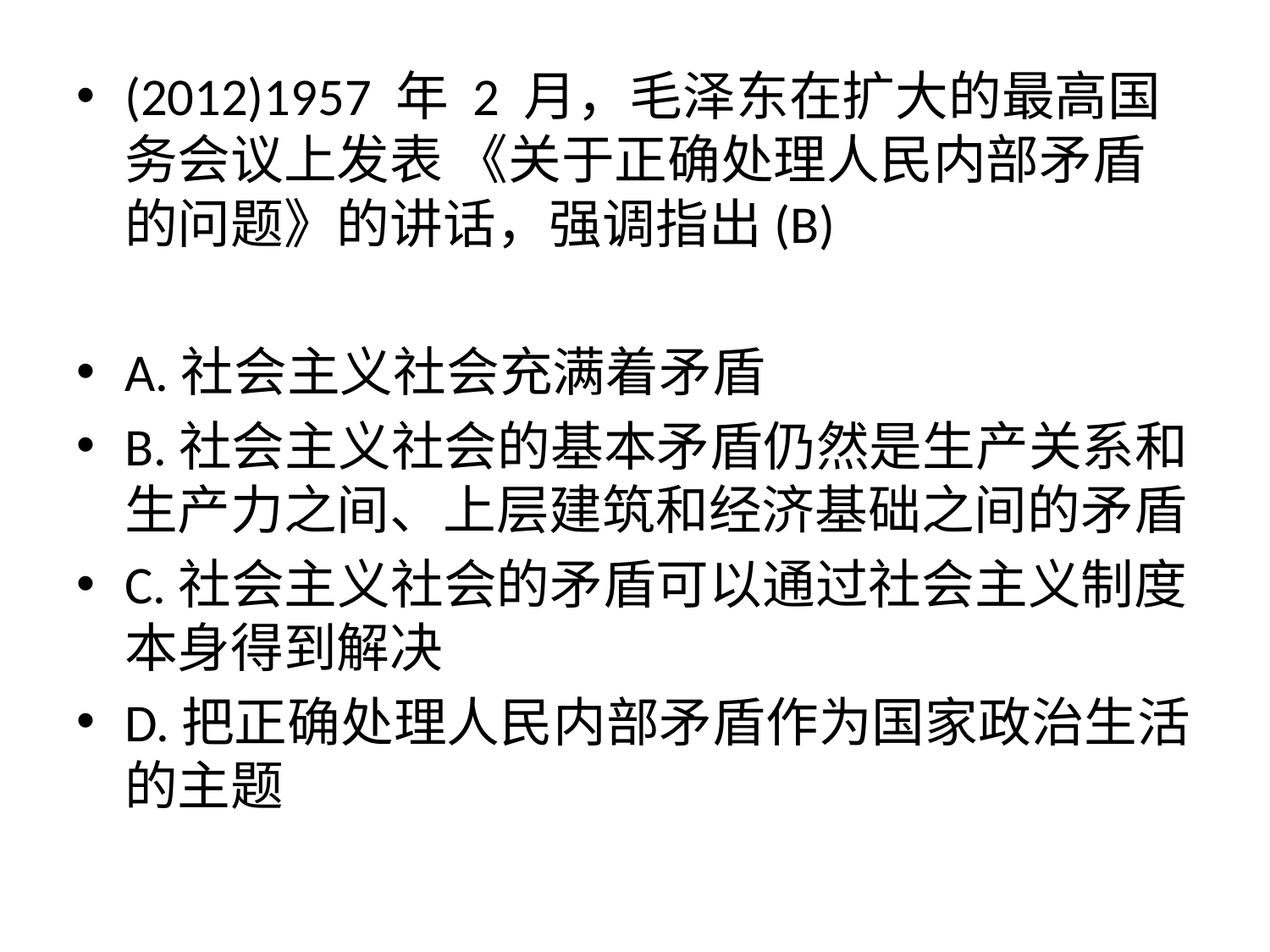

(2012)1957 年 2 月，毛泽东在扩大的最高国务会议上发表 《关于正确处理人民内部矛盾的问题》的讲话，强调指出(B)

A.社会主义社会充满着矛盾
B.社会主义社会的基本矛盾仍然是生产关系和生产力之间、上层建筑和经济基础之间的矛盾
C.社会主义社会的矛盾可以通过社会主义制度本身得到解决
D.把正确处理人民内部矛盾作为国家政治生活的主题